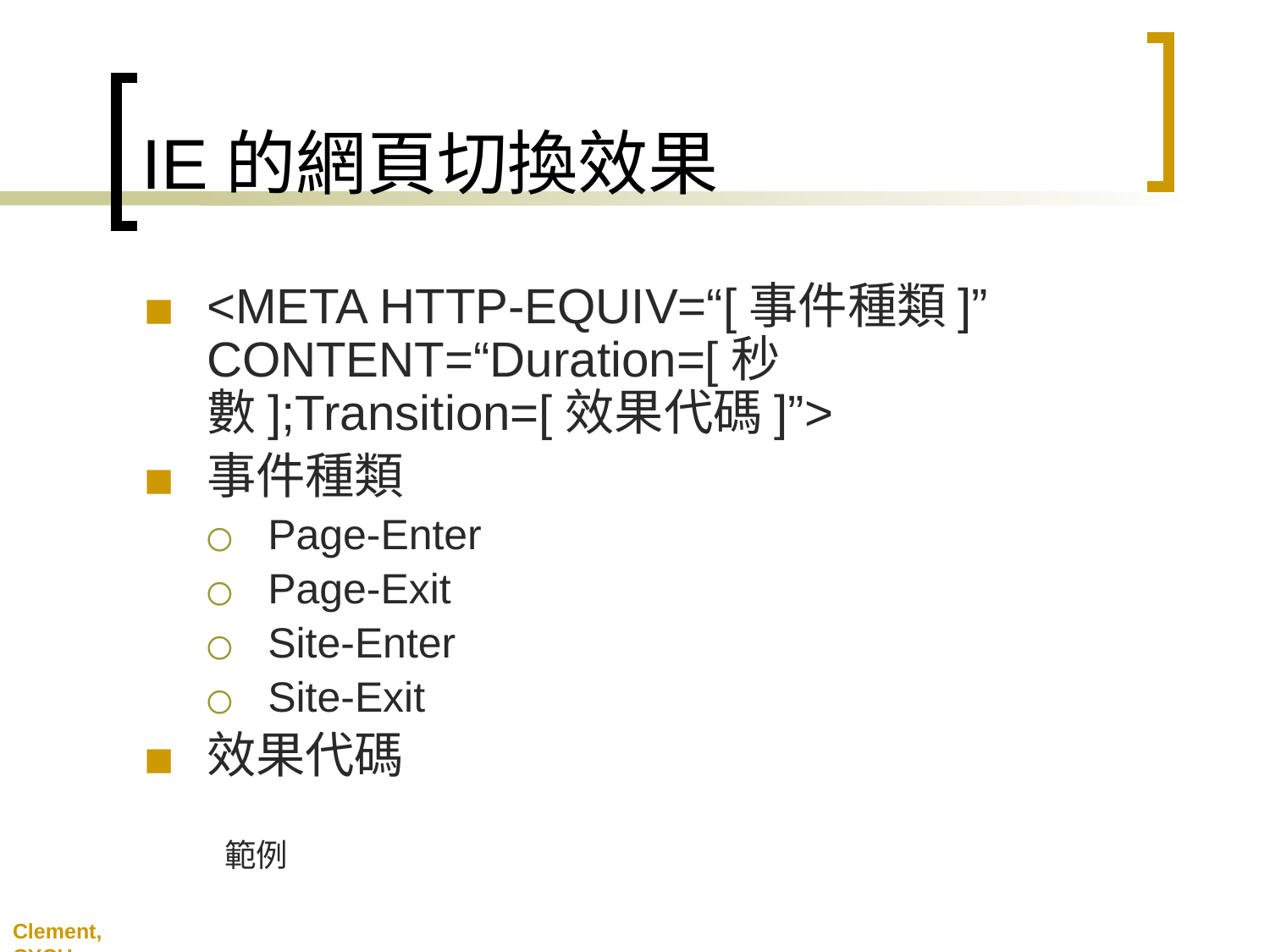

# IE的網頁切換效果
<META HTTP-EQUIV=“[事件種類]” CONTENT=“Duration=[秒數];Transition=[效果代碼]”>
事件種類
Page-Enter
Page-Exit
Site-Enter
Site-Exit
效果代碼
範例